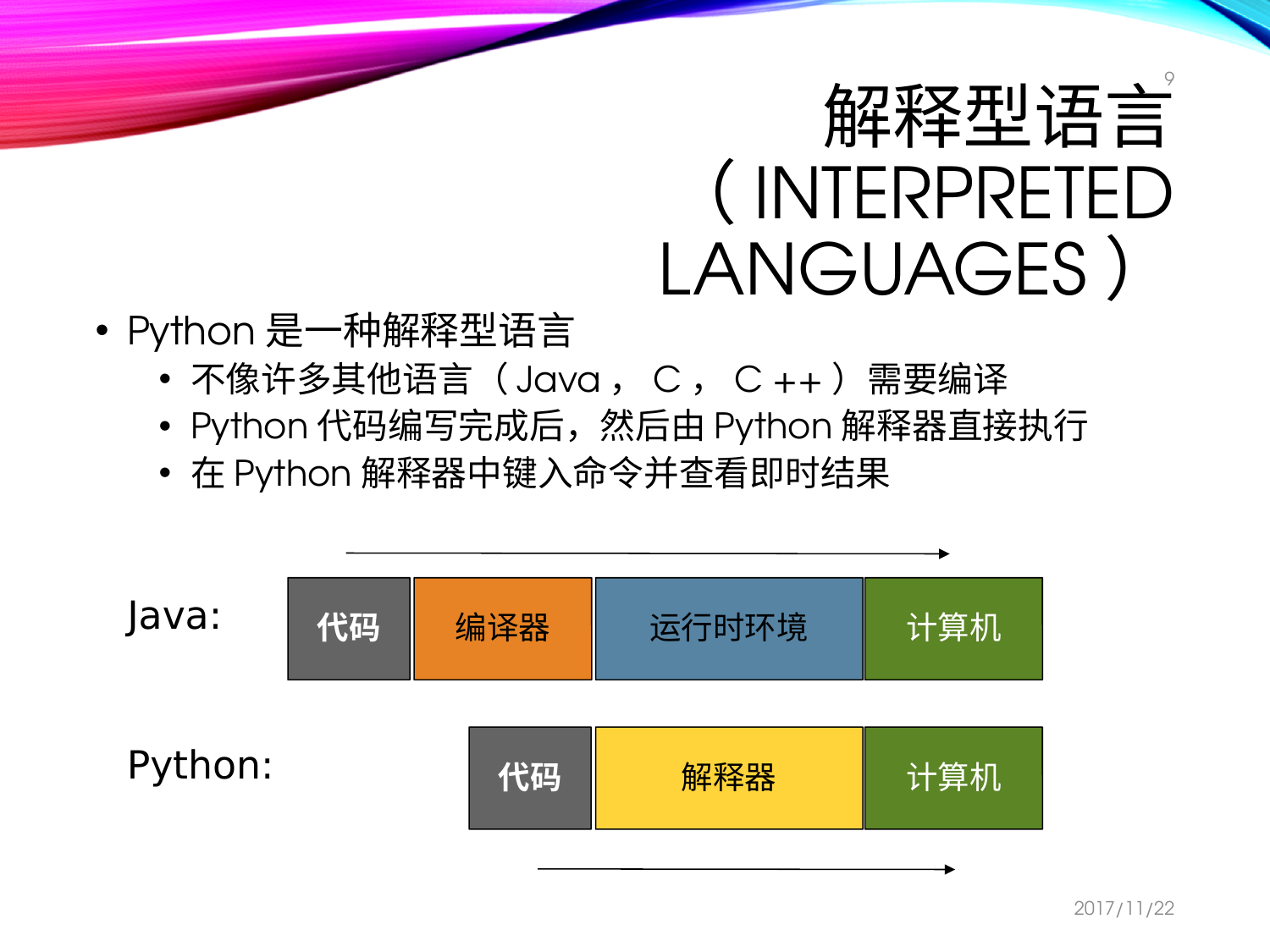

9
# 解释型语言（Interpreted Languages）
Python是一种解释型语言
不像许多其他语言（Java，C，C ++）需要编译
Python代码编写完成后，然后由Python解释器直接执行
在Python解释器中键入命令并查看即时结果

代码
编译器
运行时环境
计算机
Java:
代码
解释器
计算机
Python:

2017/11/22